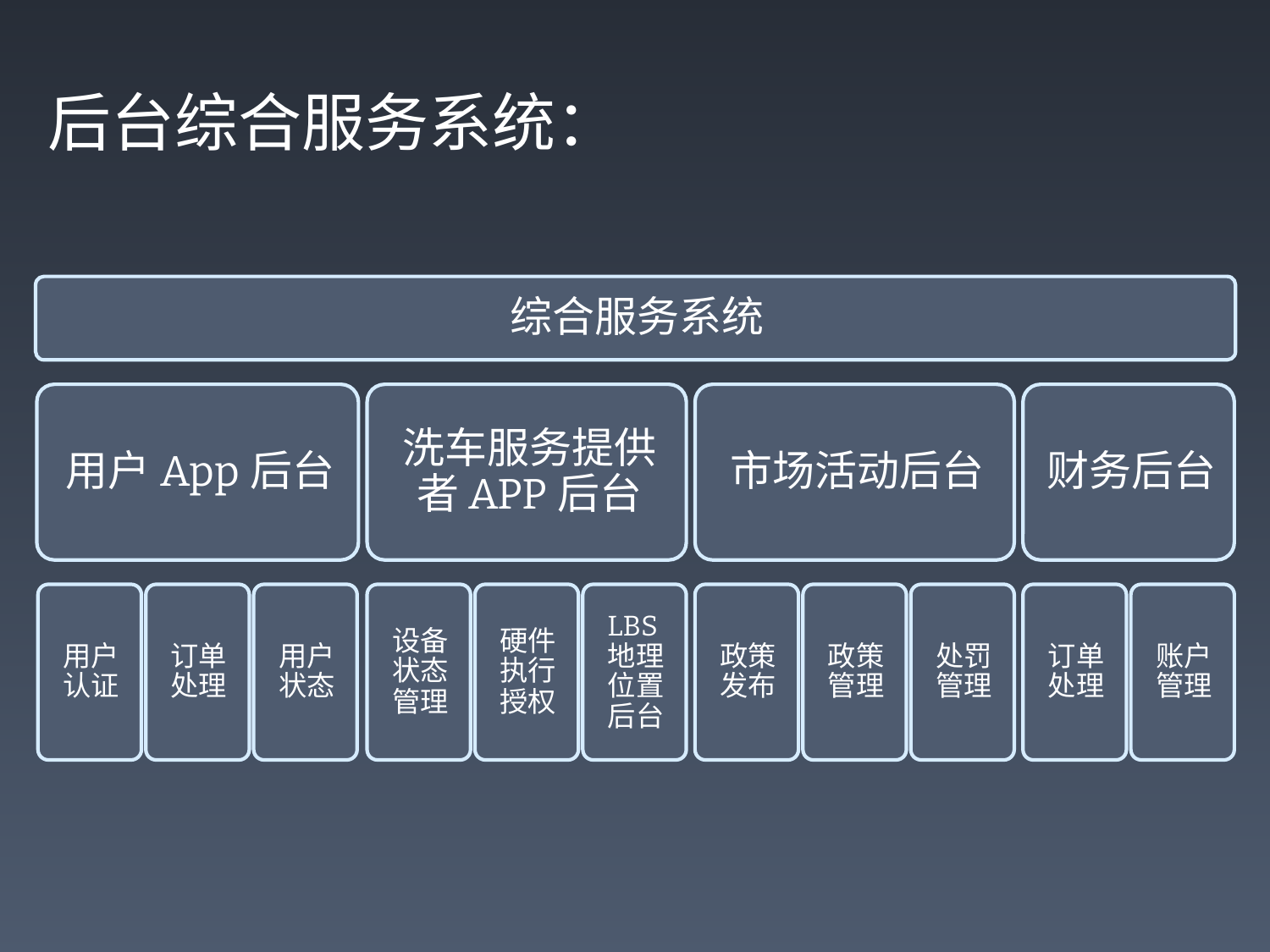

后台综合服务系统：
综合服务系统
用户App后台
用户认证
订单处理
用户状态
洗车服务提供者APP后台
设备状态管理
硬件执行授权
LBS地理位置后台
市场活动后台
政策发布
政策管理
处罚管理
财务后台
订单处理
账户管理